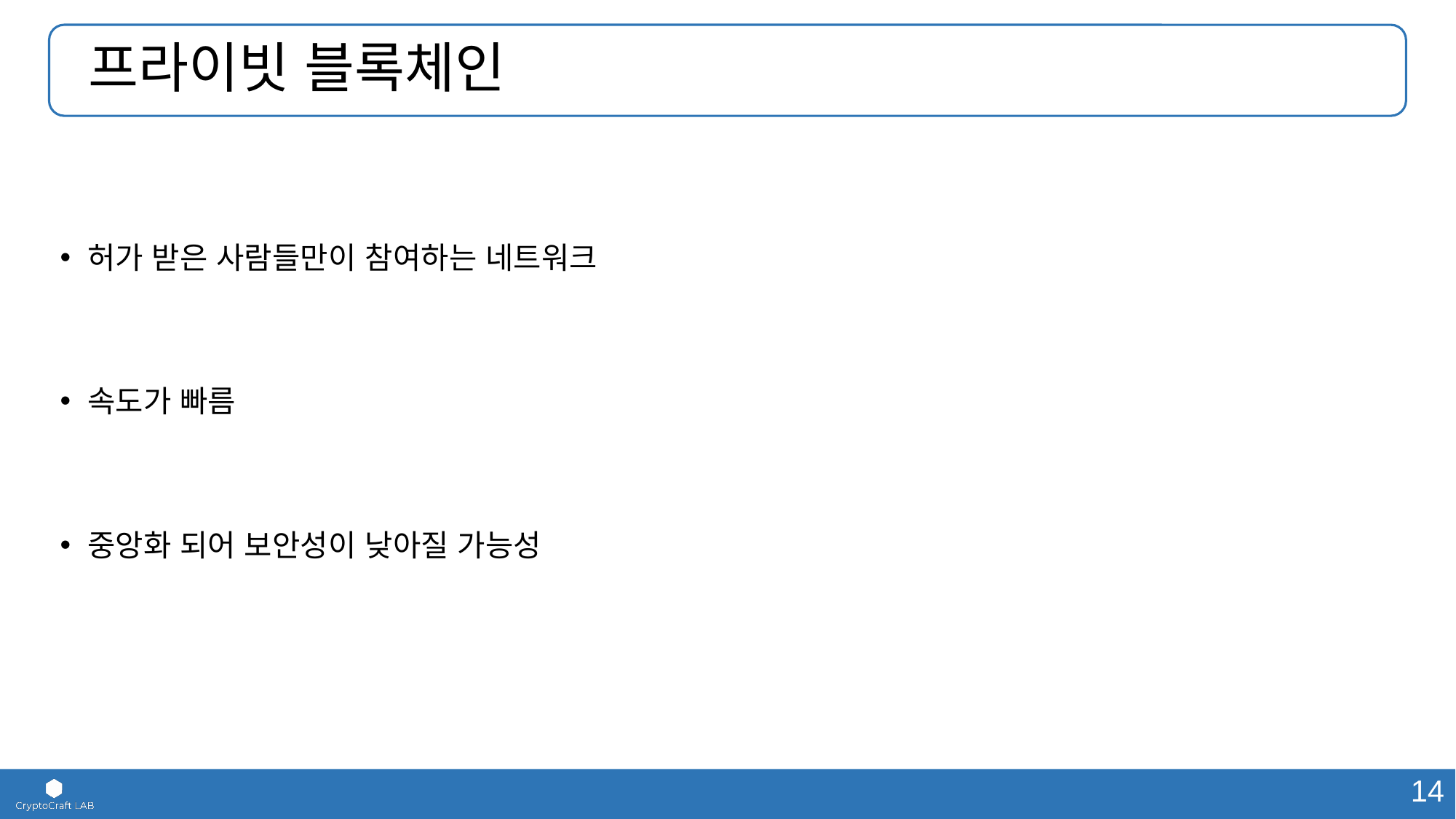

# 프라이빗 블록체인

허가 받은 사람들만이 참여하는 네트워크

속도가 빠름

중앙화 되어 보안성이 낮아질 가능성